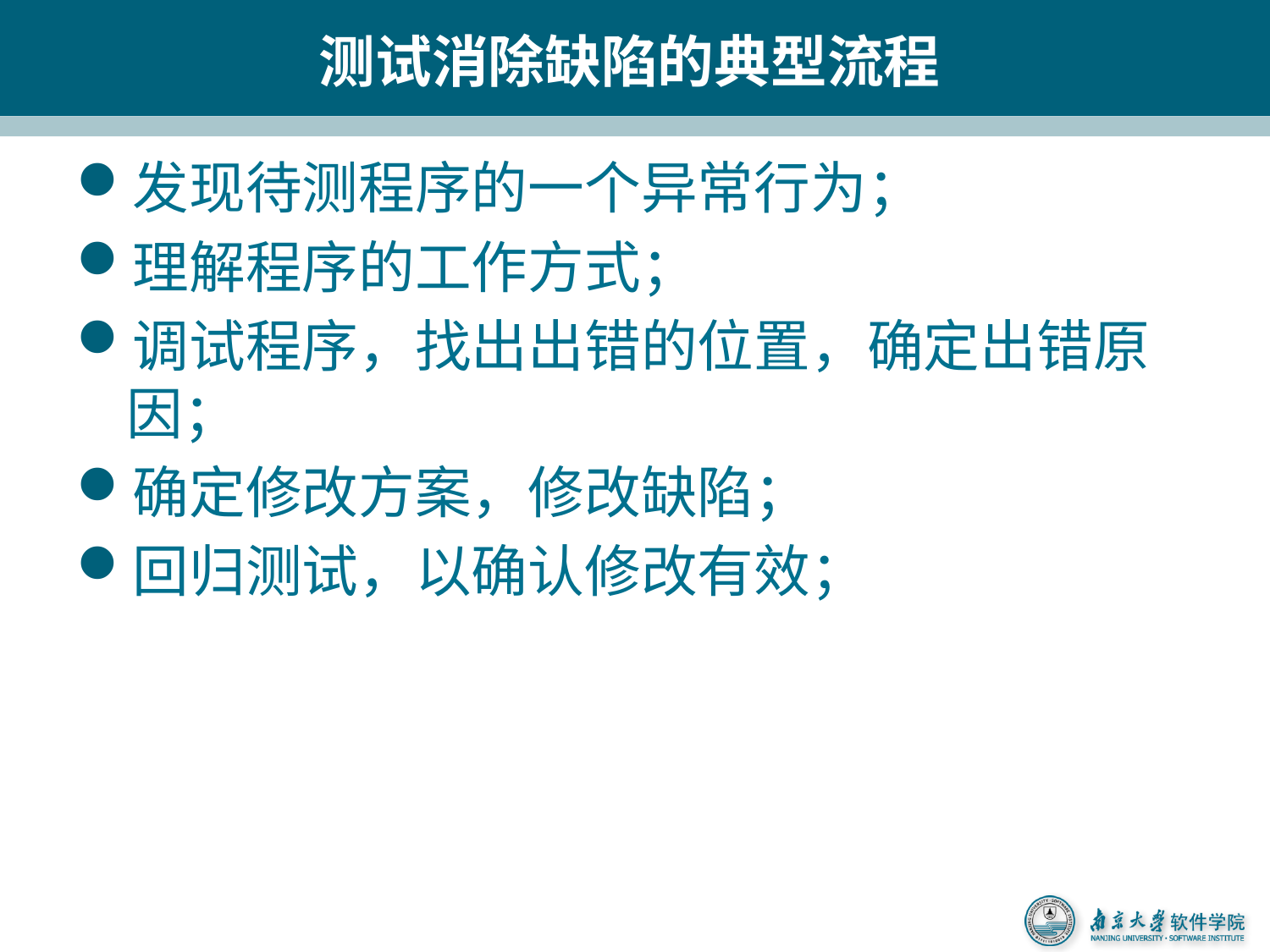

# 测试消除缺陷的典型流程
发现待测程序的一个异常行为；
理解程序的工作方式；
调试程序，找出出错的位置，确定出错原因；
确定修改方案，修改缺陷；
回归测试，以确认修改有效；